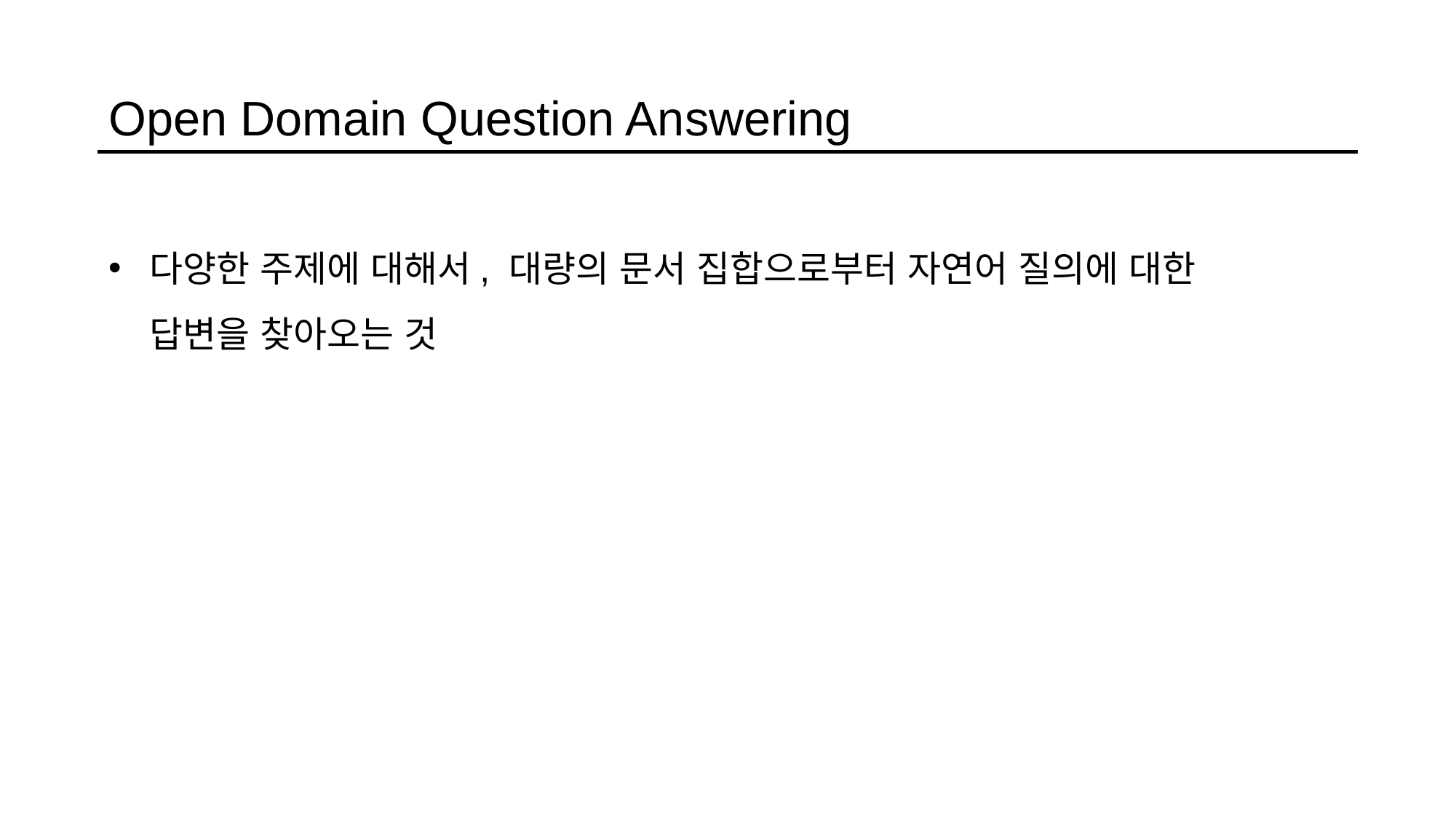

Open Domain Question Answering
다양한 주제에 대해서, 대량의 문서 집합으로부터 자연어 질의에 대한 답변을 찾아오는 것